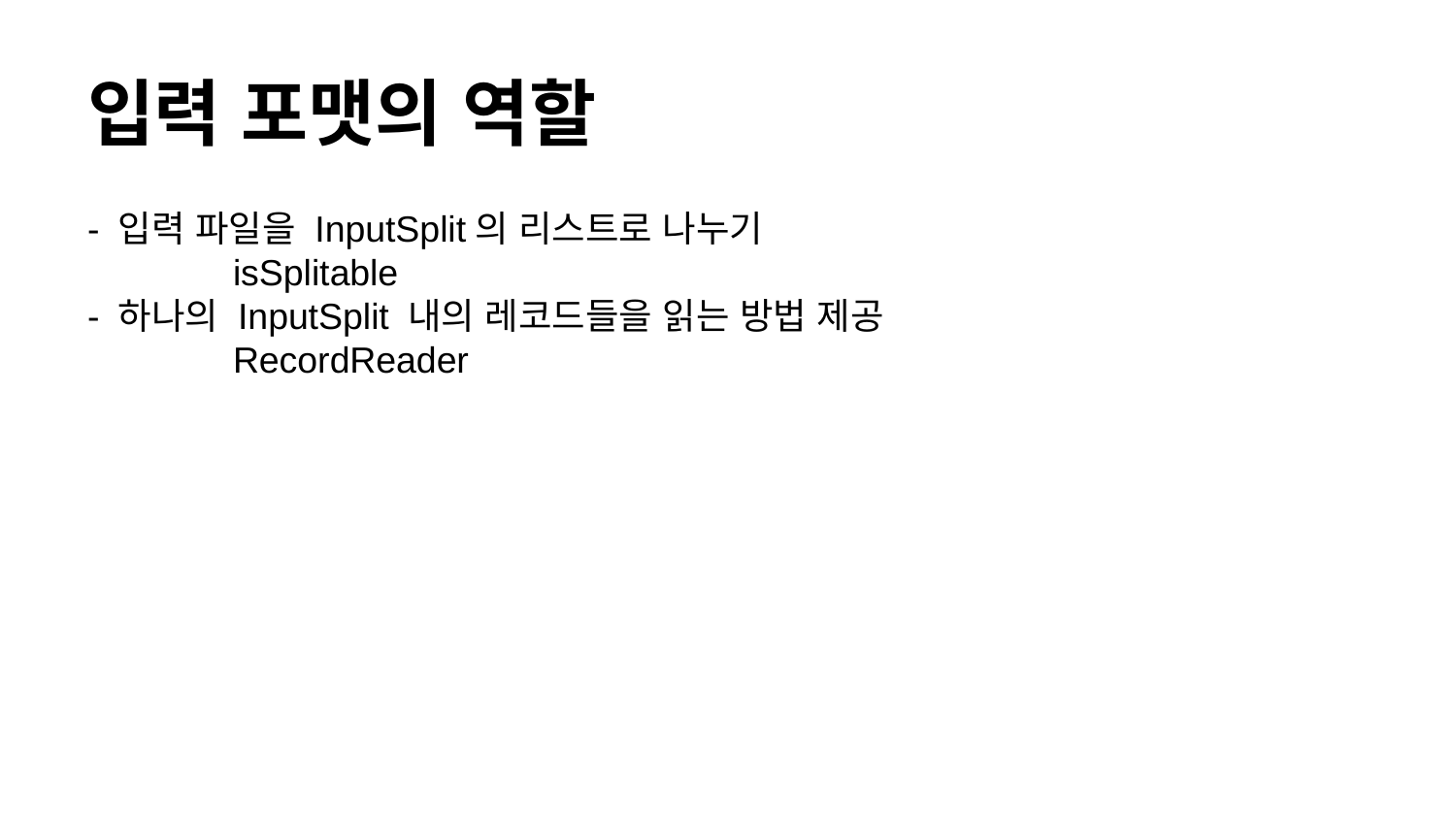

# 입력 포맷의 역할
- 입력 파일을 InputSplit의 리스트로 나누기
	isSplitable
- 하나의 InputSplit 내의 레코드들을 읽는 방법 제공
	RecordReader